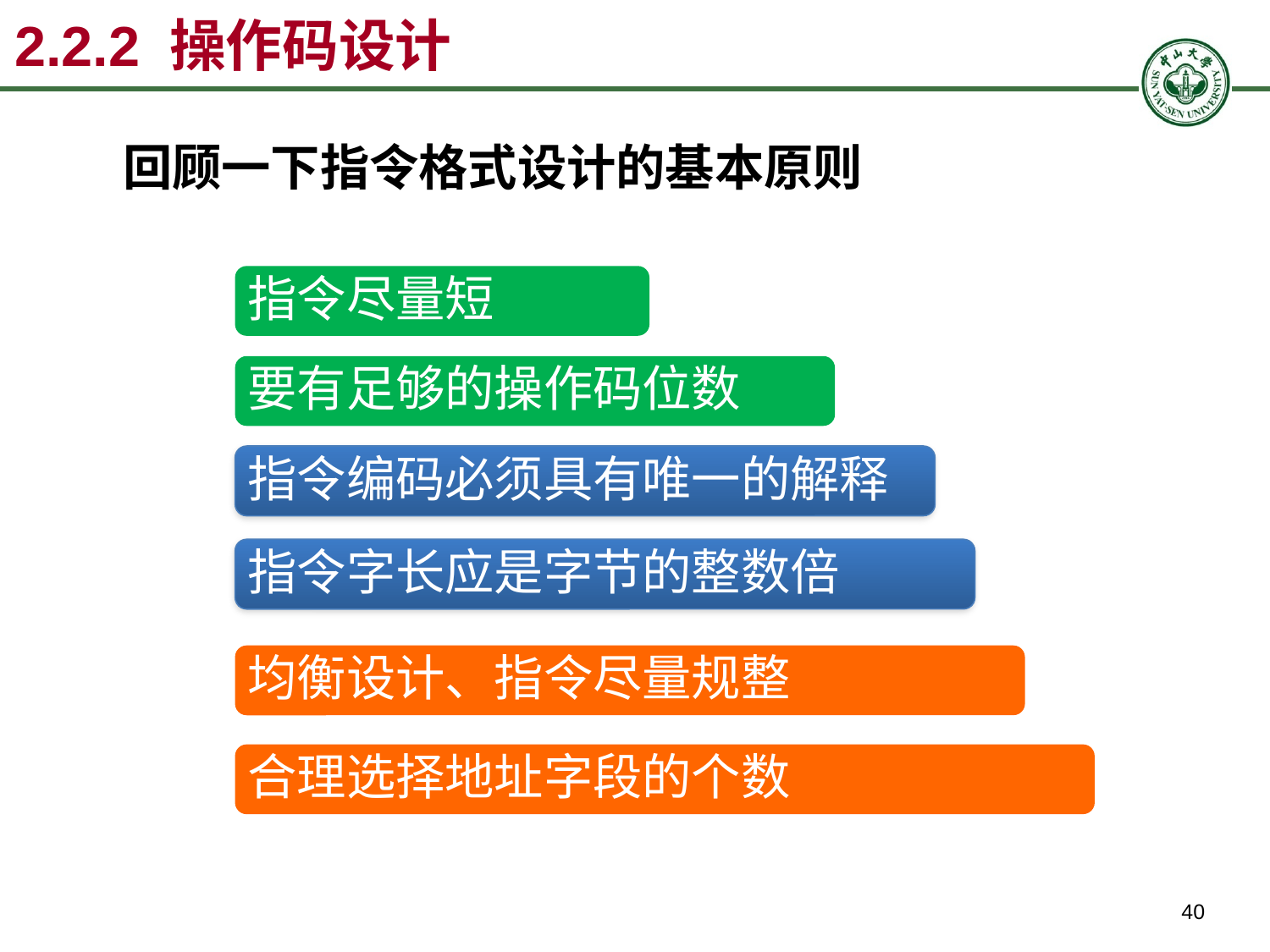

# 2.2.2 操作码设计
回顾一下指令格式设计的基本原则
指令尽量短
要有足够的操作码位数
指令编码必须具有唯一的解释
指令字长应是字节的整数倍
均衡设计、指令尽量规整
合理选择地址字段的个数